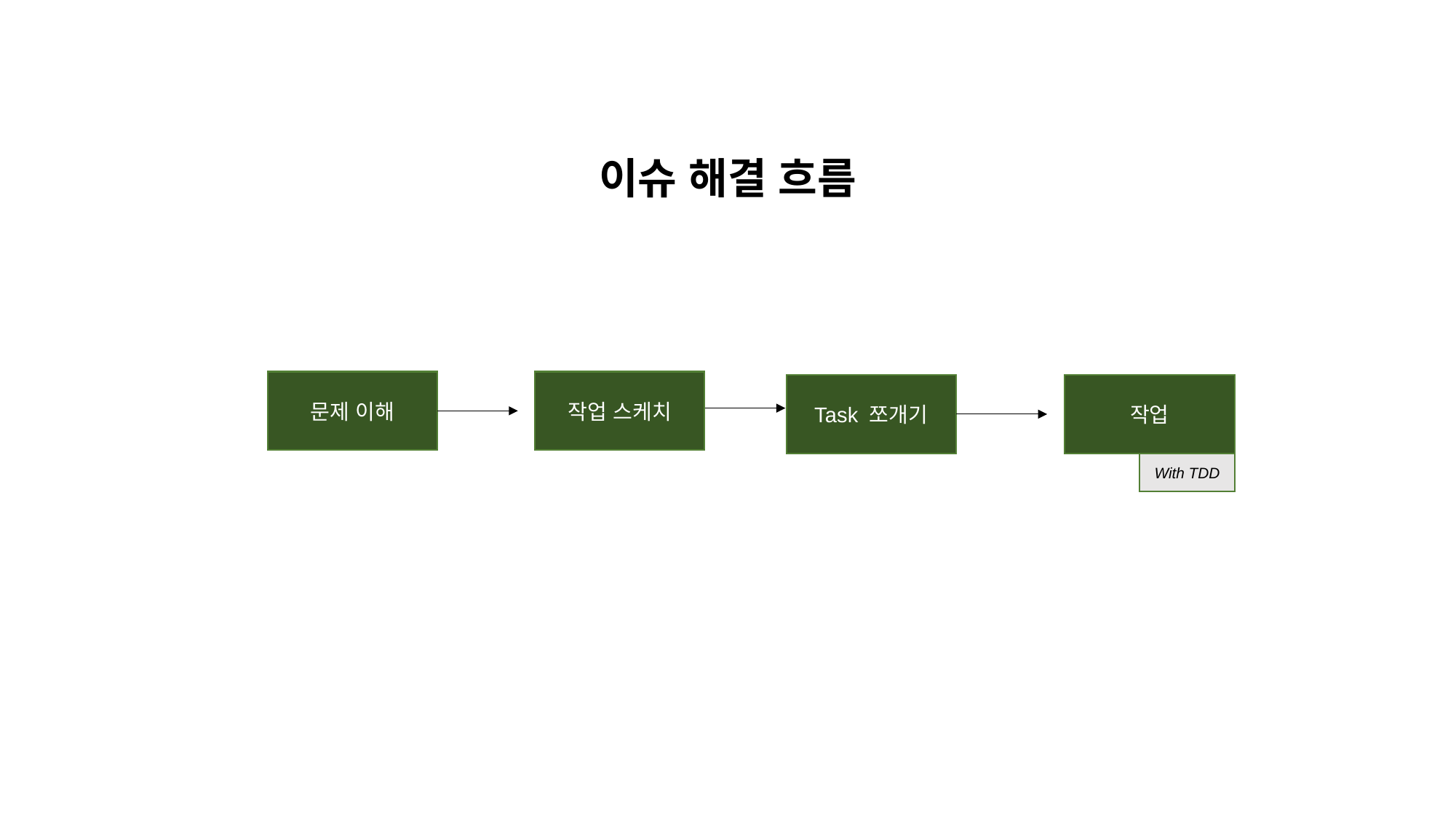

이슈 해결 흐름
문제 이해
작업 스케치
Task 쪼개기
작업
With TDD